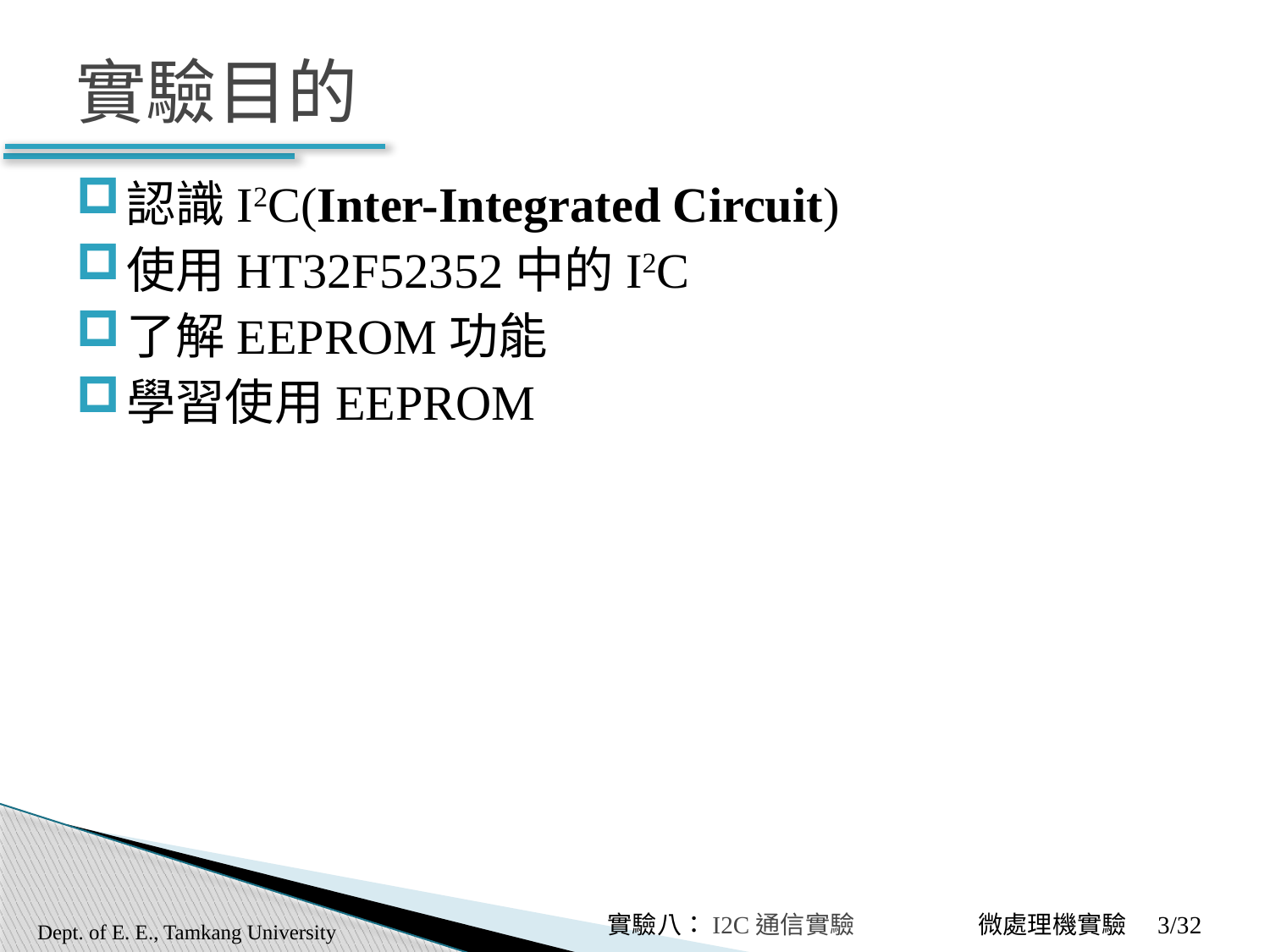

# 實驗目的
認識I2C(Inter-Integrated Circuit)
使用HT32F52352中的I2C
了解EEPROM功能
學習使用EEPROM